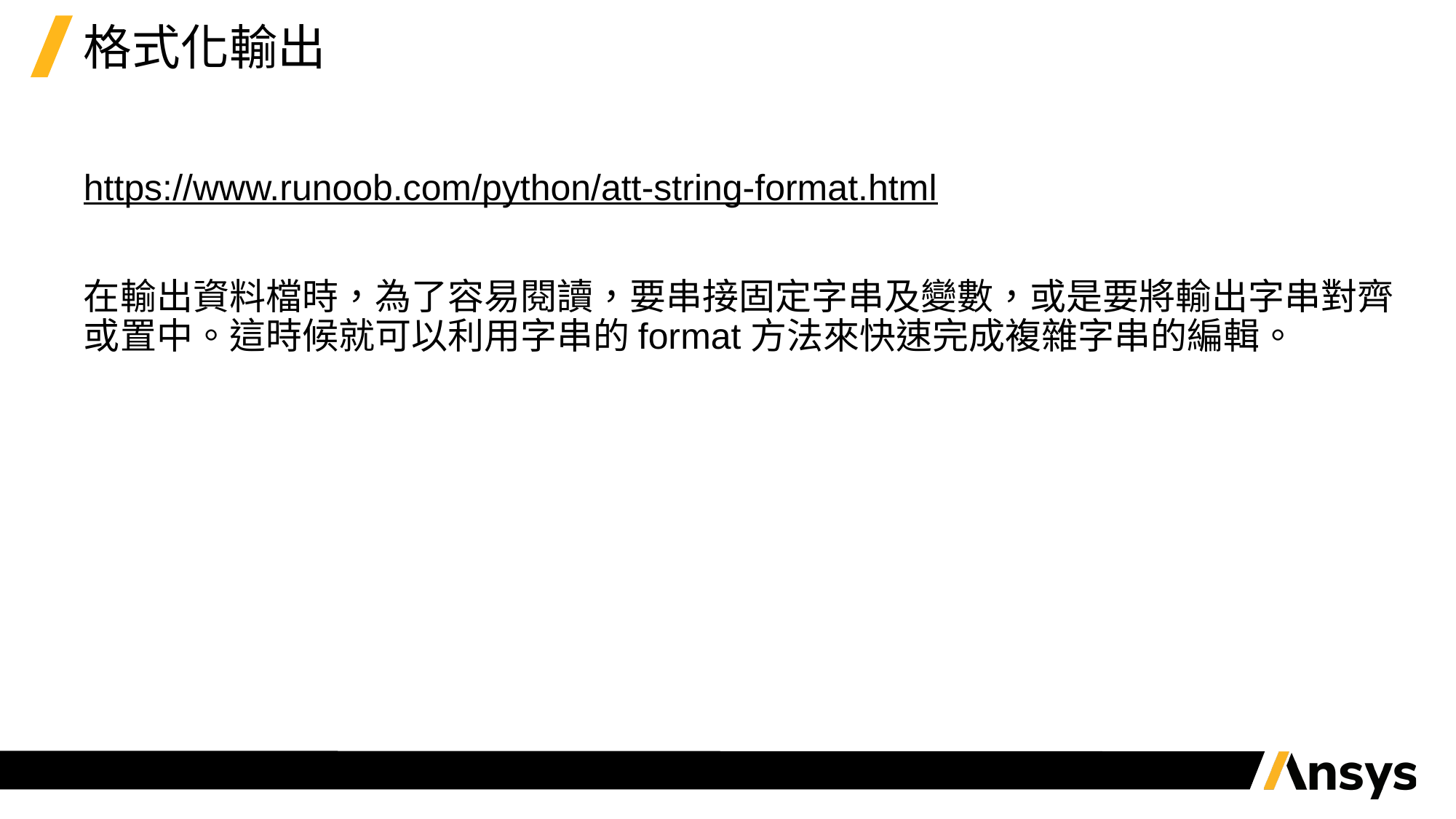

# 格式化輸出
https://www.runoob.com/python/att-string-format.html

在輸出資料檔時，為了容易閱讀，要串接固定字串及變數，或是要將輸出字串對齊或置中。這時候就可以利用字串的format方法來快速完成複雜字串的編輯。